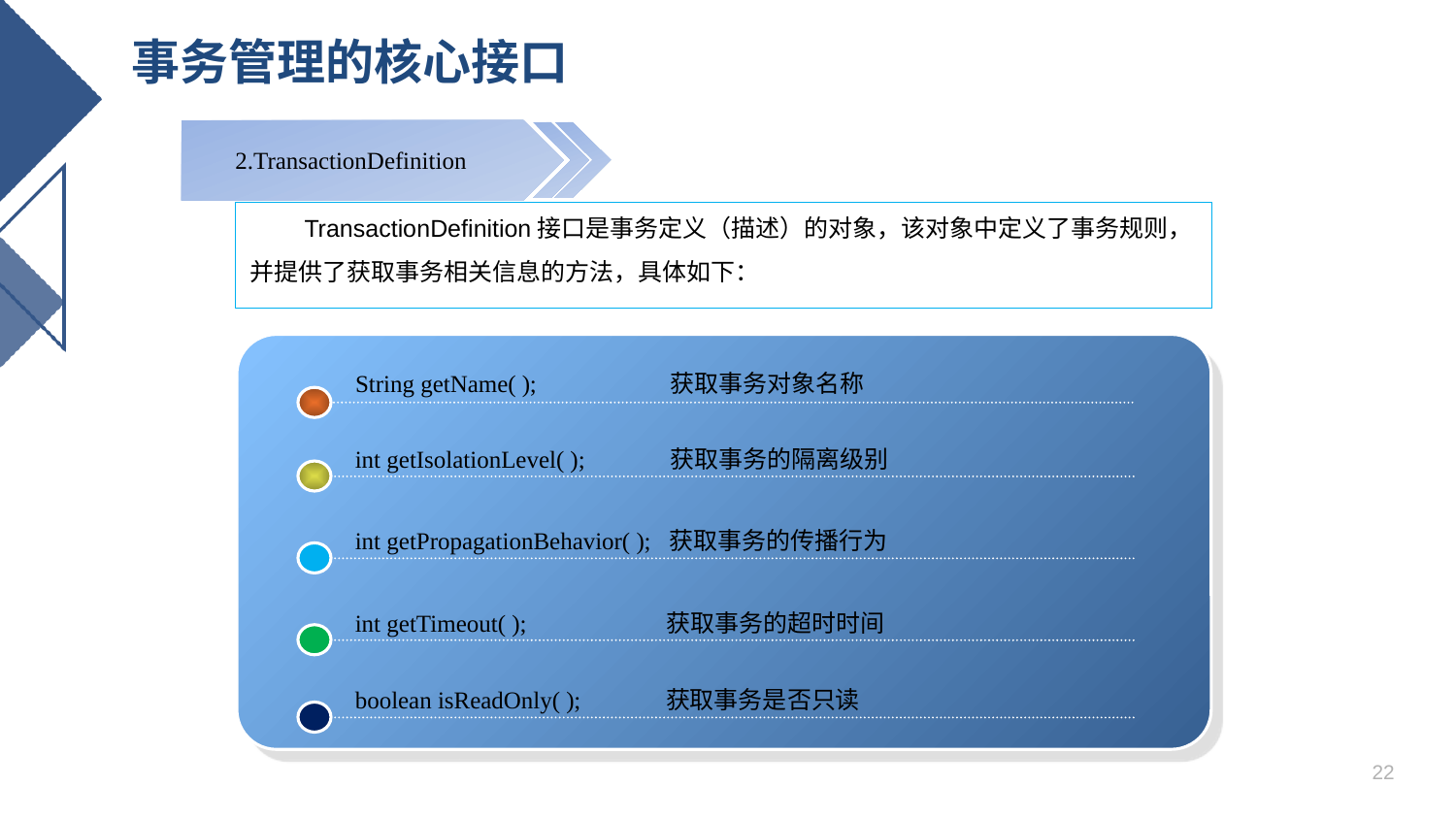

# 事务管理的核心接口

2.TransactionDefinition
         TransactionDefinition接口是事务定义（描述）的对象，该对象中定义了事务规则，并提供了获取事务相关信息的方法，具体如下：

String getName( );                     获取事务对象名称

int getIsolationLevel( );             获取事务的隔离级别

int getPropagationBehavior( );  获取事务的传播行为

int getTimeout( );                      获取事务的超时时间

boolean isReadOnly( );             获取事务是否只读

22